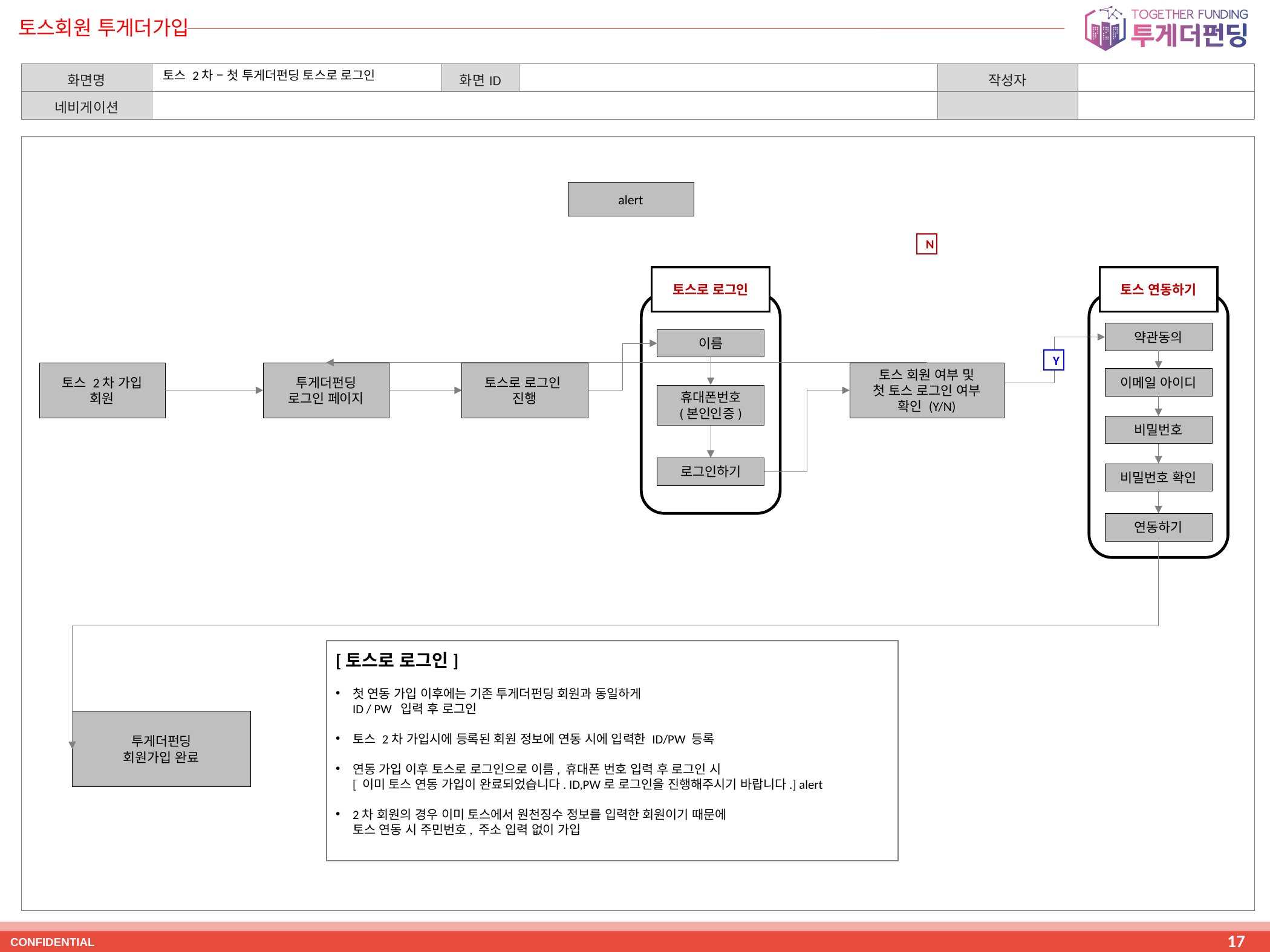

# 토스회원 투게더가입
토스 2차 – 첫 투게더펀딩 토스로 로그인
alert
N
토스로 로그인
토스 연동하기

약관동의
이름
Y
토스 2차 가입
회원
투게더펀딩
로그인 페이지
토스로 로그인
진행
토스 회원 여부 및
첫 토스 로그인 여부
확인 (Y/N)
이메일 아이디
휴대폰번호
(본인인증)
비밀번호
로그인하기
비밀번호 확인
연동하기
[토스로 로그인]

첫 연동 가입 이후에는 기존 투게더펀딩 회원과 동일하게
ID / PW  입력 후 로그인

토스 2차 가입시에 등록된 회원 정보에 연동 시에 입력한 ID/PW 등록

연동 가입 이후 토스로 로그인으로 이름, 휴대폰 번호 입력 후 로그인 시
[ 이미 토스 연동 가입이 완료되었습니다. ID,PW로 로그인을 진행해주시기 바랍니다.] alert

2차 회원의 경우 이미 토스에서 원천징수 정보를 입력한 회원이기 때문에
토스 연동 시 주민번호, 주소 입력 없이 가입

투게더펀딩
회원가입 완료
17